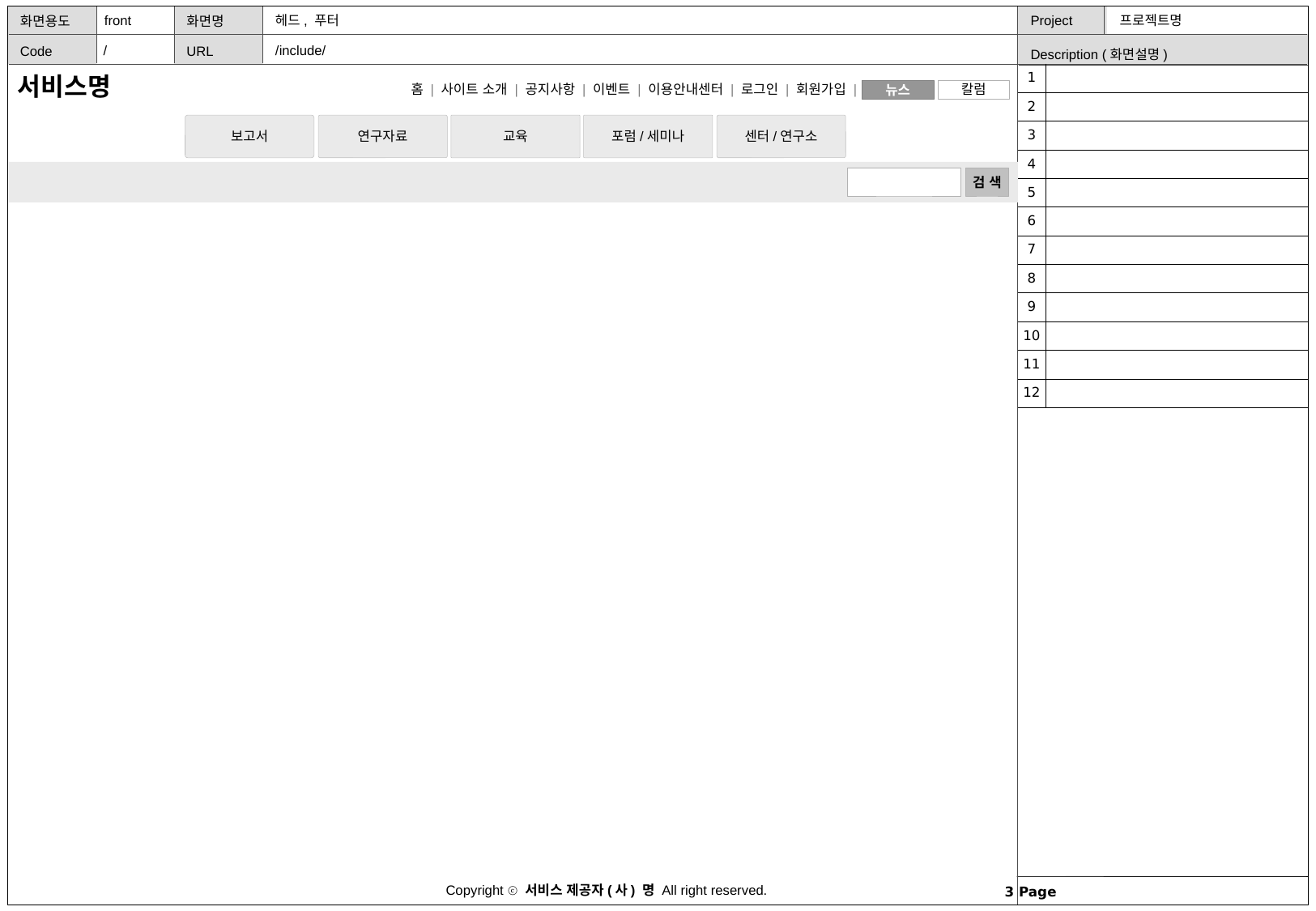

헤드, 푸터
front
/
/include/
| 1 |  |
| --- | --- |
| 2 |  |
| 3 |  |
| 4 |  |
| 5 |  |
| 6 |  |
| 7 |  |
| 8 |  |
| 9 |  |
| 10 |  |
| 11 |  |
| 12 |  |
서비스명
홈 | 사이트 소개 | 공지사항 | 이벤트 | 이용안내센터 | 로그인 | 회원가입 |
뉴스
칼럼
보고서
연구자료
교육
포럼/세미나
센터/연구소

검 색
Copyright ⓒ 서비스 제공자(사) 명 All right reserved.